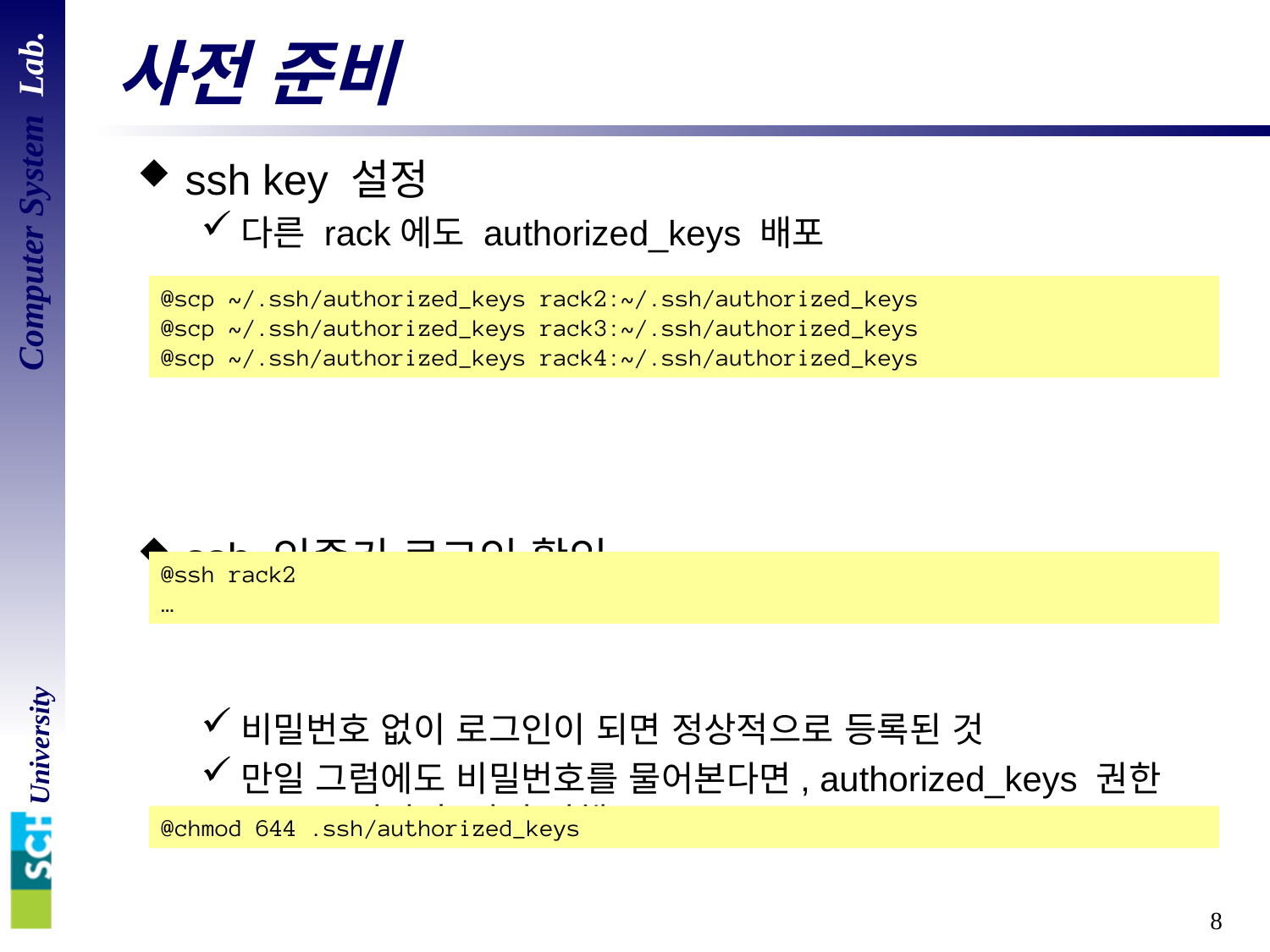

# 사전 준비
ssh key 설정
다른 rack에도 authorized_keys 배포

ssh 인증키 로그인 확인

비밀번호 없이 로그인이 되면 정상적으로 등록된 것
만일 그럼에도 비밀번호를 물어본다면, authorized_keys 권한 644로 변경 후 다시 진행
@scp ~/.ssh/authorized_keys rack2:~/.ssh/authorized_keys
@scp ~/.ssh/authorized_keys rack3:~/.ssh/authorized_keys
@scp ~/.ssh/authorized_keys rack4:~/.ssh/authorized_keys
@ssh rack2
…
@chmod 644 .ssh/authorized_keys